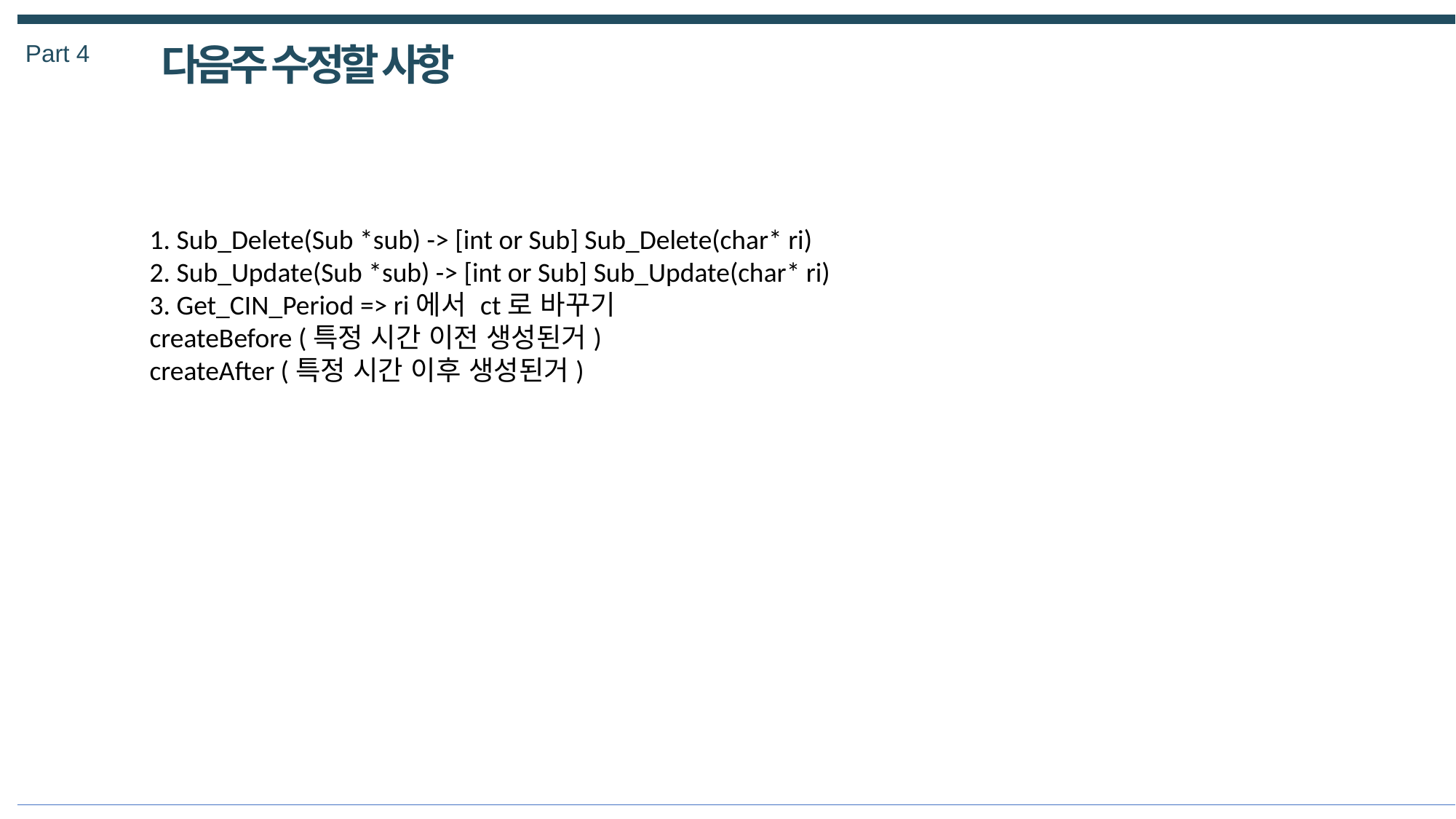

Part 4
다음주 수정할 사항

1. Sub_Delete(Sub *sub) -> [int or Sub] Sub_Delete(char* ri)
2. Sub_Update(Sub *sub) -> [int or Sub] Sub_Update(char* ri)
3. Get_CIN_Period => ri에서 ct로 바꾸기
createBefore (특정 시간 이전 생성된거)
createAfter (특정 시간 이후 생성된거)